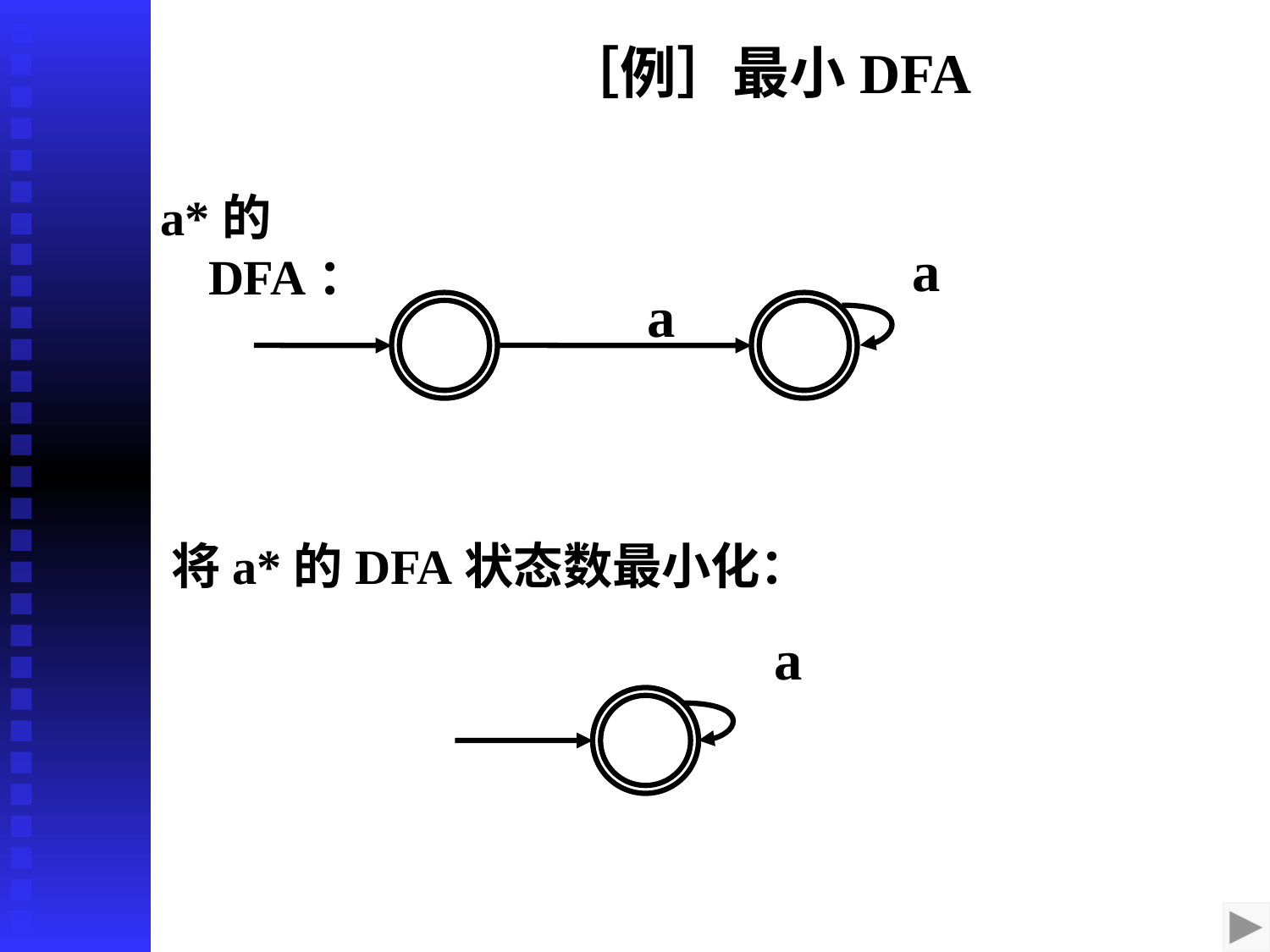

［例］最小DFA
a*的DFA：
a
a

将a*的DFA状态数最小化：
a

2020/10/7